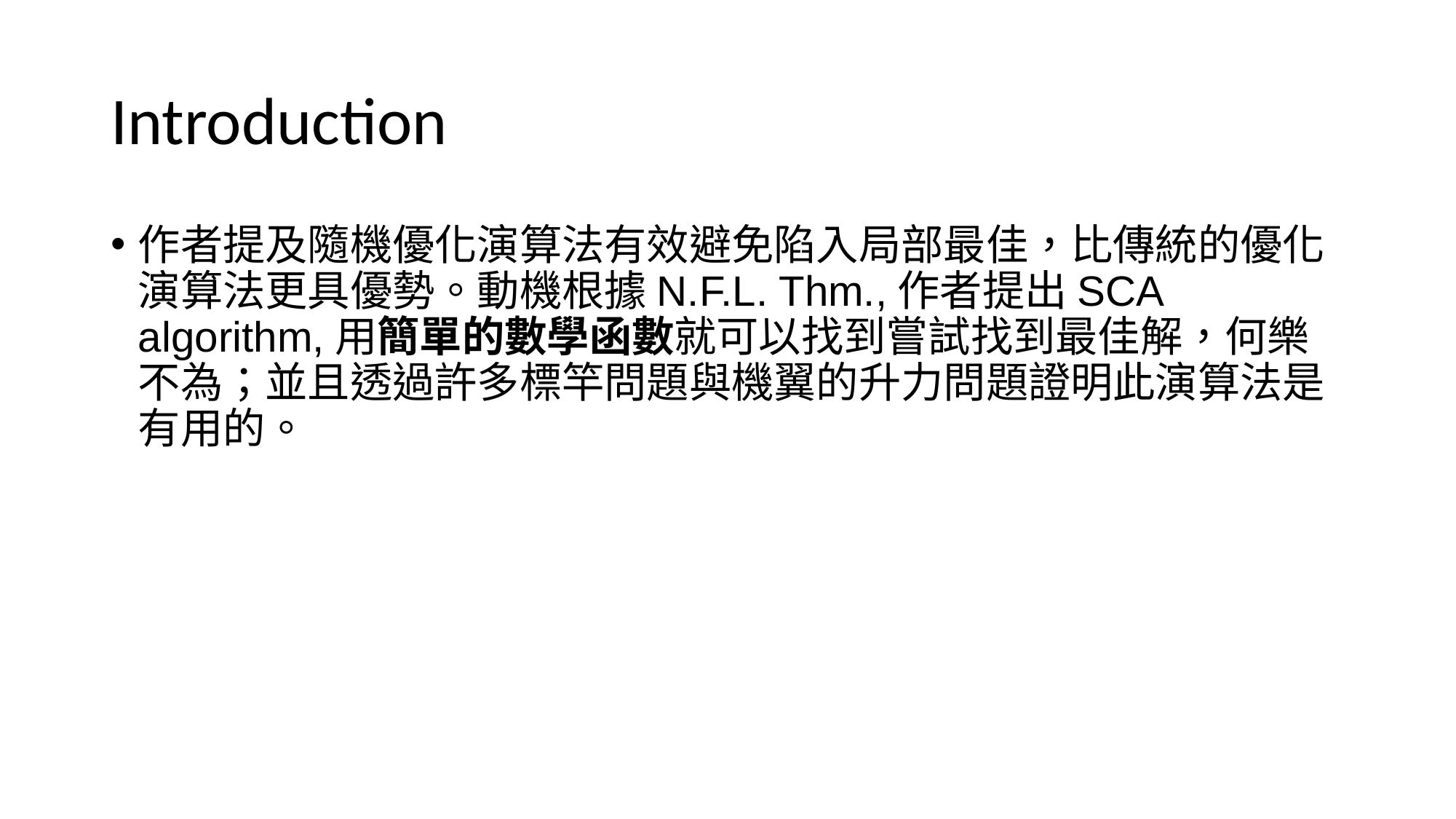

# Introduction
作者提及隨機優化演算法有效避免陷入局部最佳，比傳統的優化演算法更具優勢。動機根據N.F.L. Thm.,作者提出SCA algorithm,用簡單的數學函數就可以找到嘗試找到最佳解，何樂不為；並且透過許多標竿問題與機翼的升力問題證明此演算法是有用的。